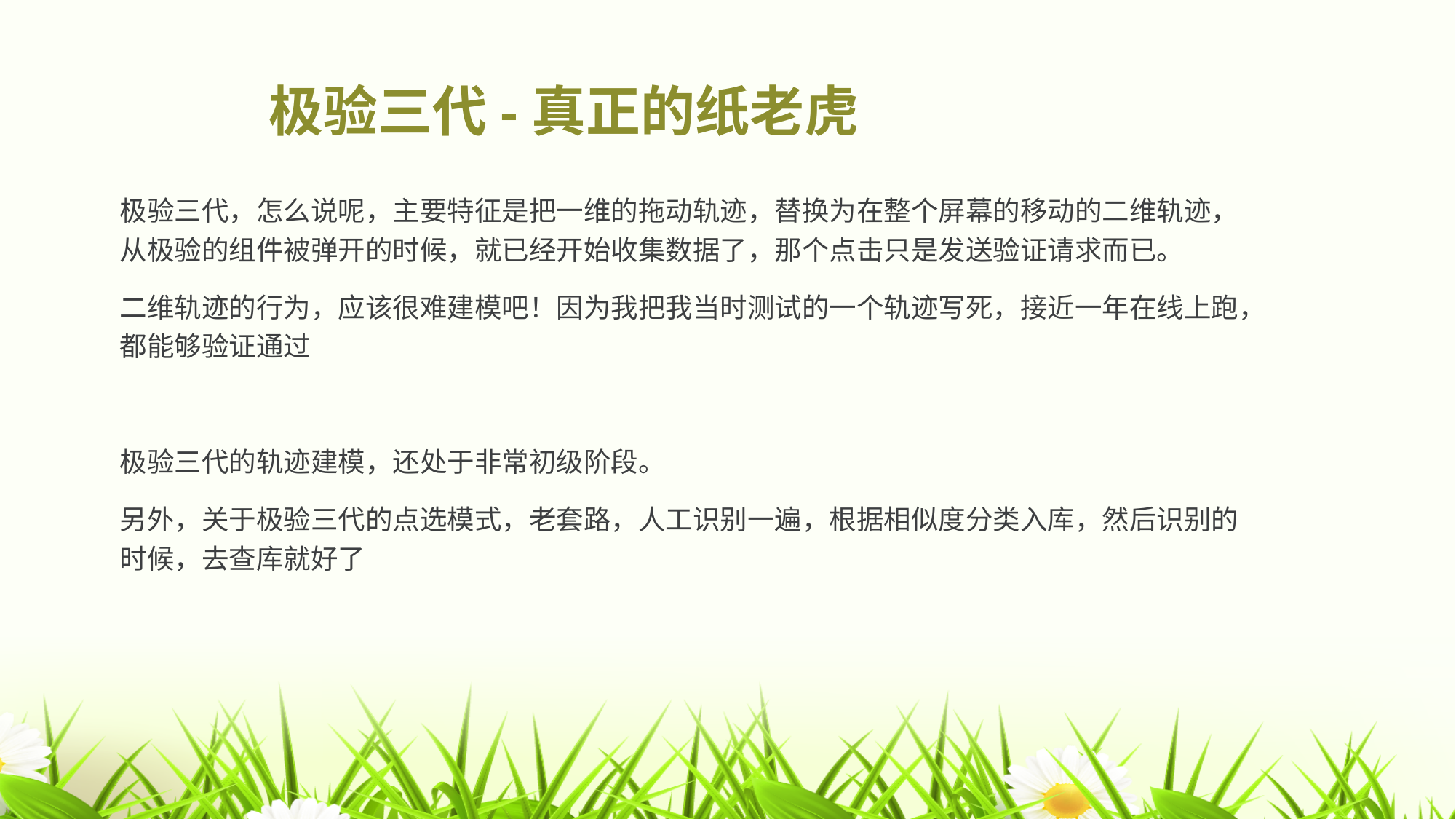

极验三代-真正的纸老虎
极验三代，怎么说呢，主要特征是把一维的拖动轨迹，替换为在整个屏幕的移动的二维轨迹，从极验的组件被弹开的时候，就已经开始收集数据了，那个点击只是发送验证请求而已。
二维轨迹的行为，应该很难建模吧！因为我把我当时测试的一个轨迹写死，接近一年在线上跑，都能够验证通过

极验三代的轨迹建模，还处于非常初级阶段。
另外，关于极验三代的点选模式，老套路，人工识别一遍，根据相似度分类入库，然后识别的时候，去查库就好了